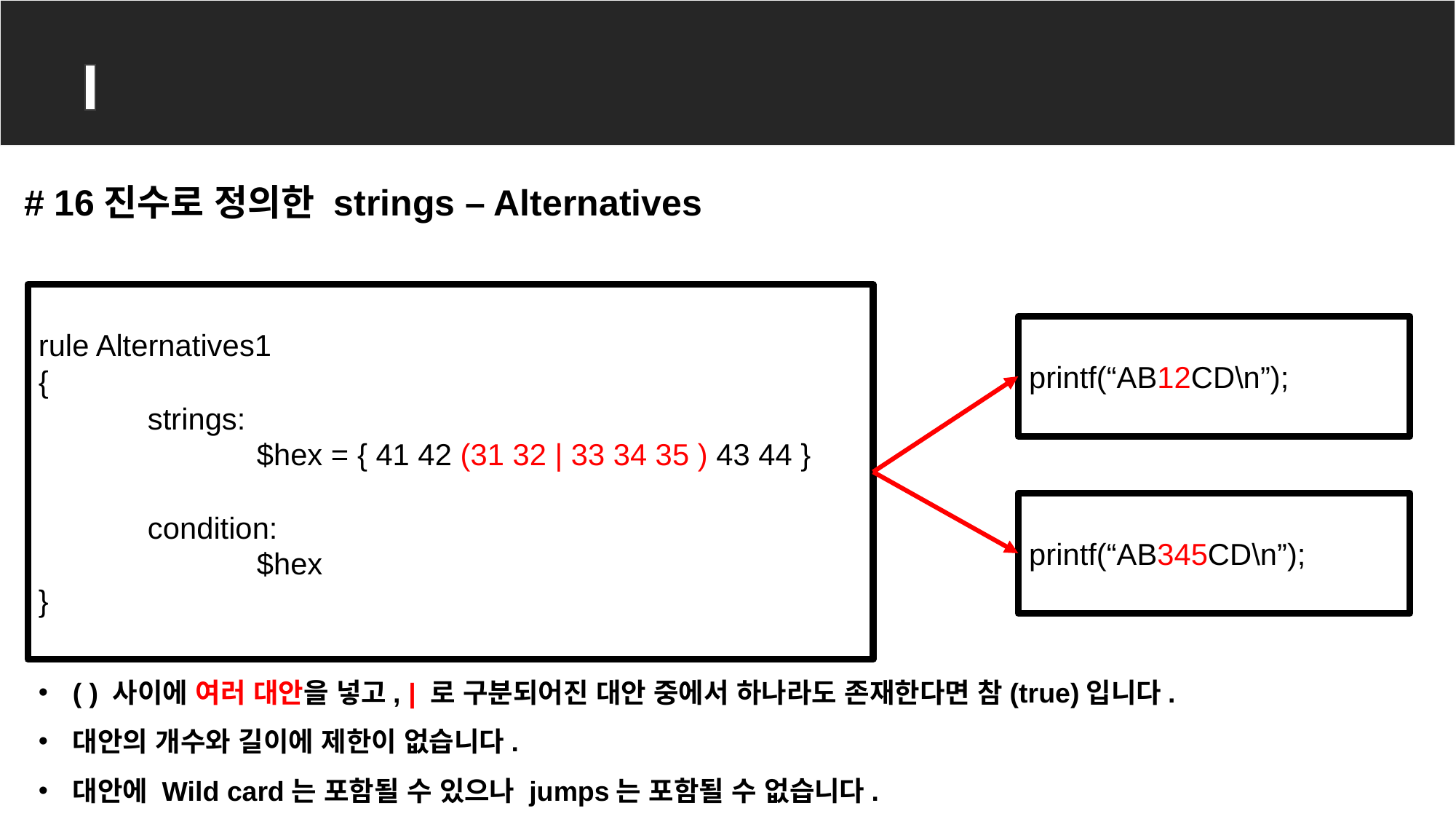

YARA rule

# 16진수로 정의한 strings – Alternatives

rule Alternatives1
{
	strings:
		$hex = { 41 42 (31 32 | 33 34 35 ) 43 44 }

	condition:
		$hex
}

printf(“AB12CD\n”);

printf(“AB345CD\n”);

( ) 사이에 여러 대안을 넣고, | 로 구분되어진 대안 중에서 하나라도 존재한다면 참(true)입니다.

대안의 개수와 길이에 제한이 없습니다.

대안에 Wild card는 포함될 수 있으나 jumps는 포함될 수 없습니다.